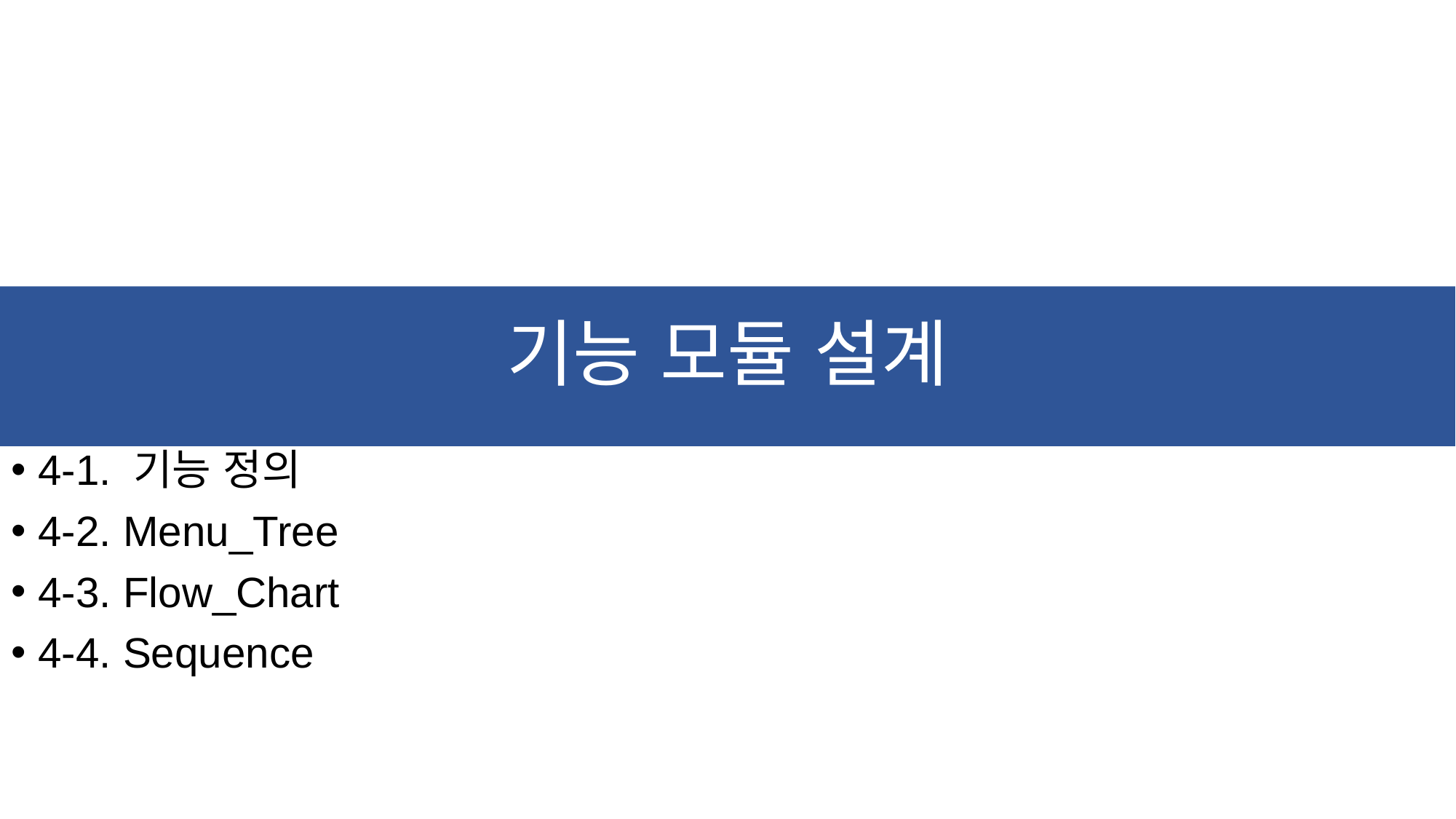

기능 모듈 설계
4-1. 기능 정의
4-2. Menu_Tree
4-3. Flow_Chart
4-4. Sequence